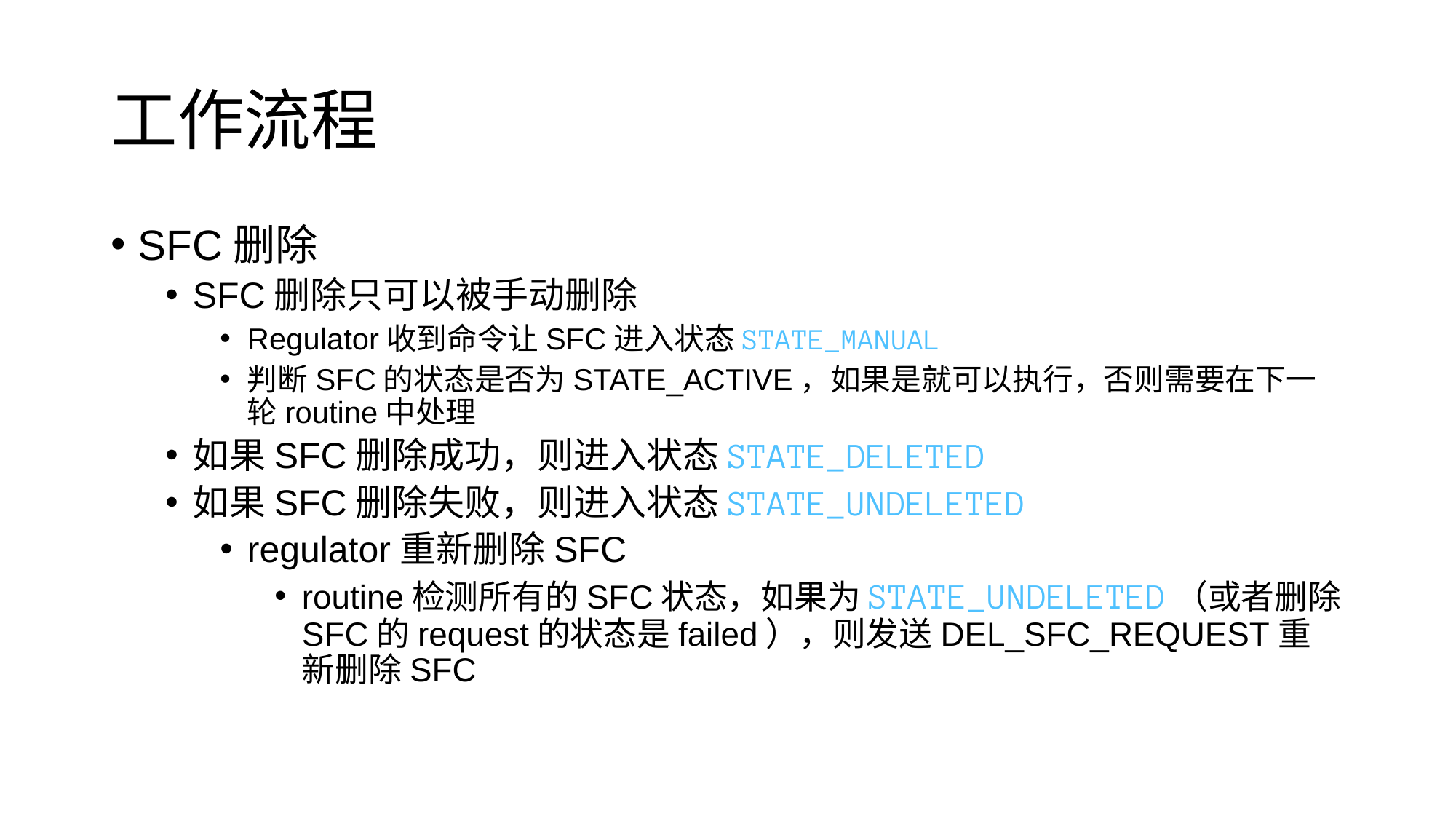

# 工作流程
SFC删除
SFC删除只可以被手动删除
Regulator收到命令让SFC进入状态STATE_MANUAL
判断SFC的状态是否为STATE_ACTIVE，如果是就可以执行，否则需要在下一轮routine中处理
如果SFC删除成功，则进入状态STATE_DELETED
如果SFC删除失败，则进入状态STATE_UNDELETED
regulator重新删除SFC
routine检测所有的SFC状态，如果为STATE_UNDELETED（或者删除SFC的request的状态是failed），则发送DEL_SFC_REQUEST重新删除SFC